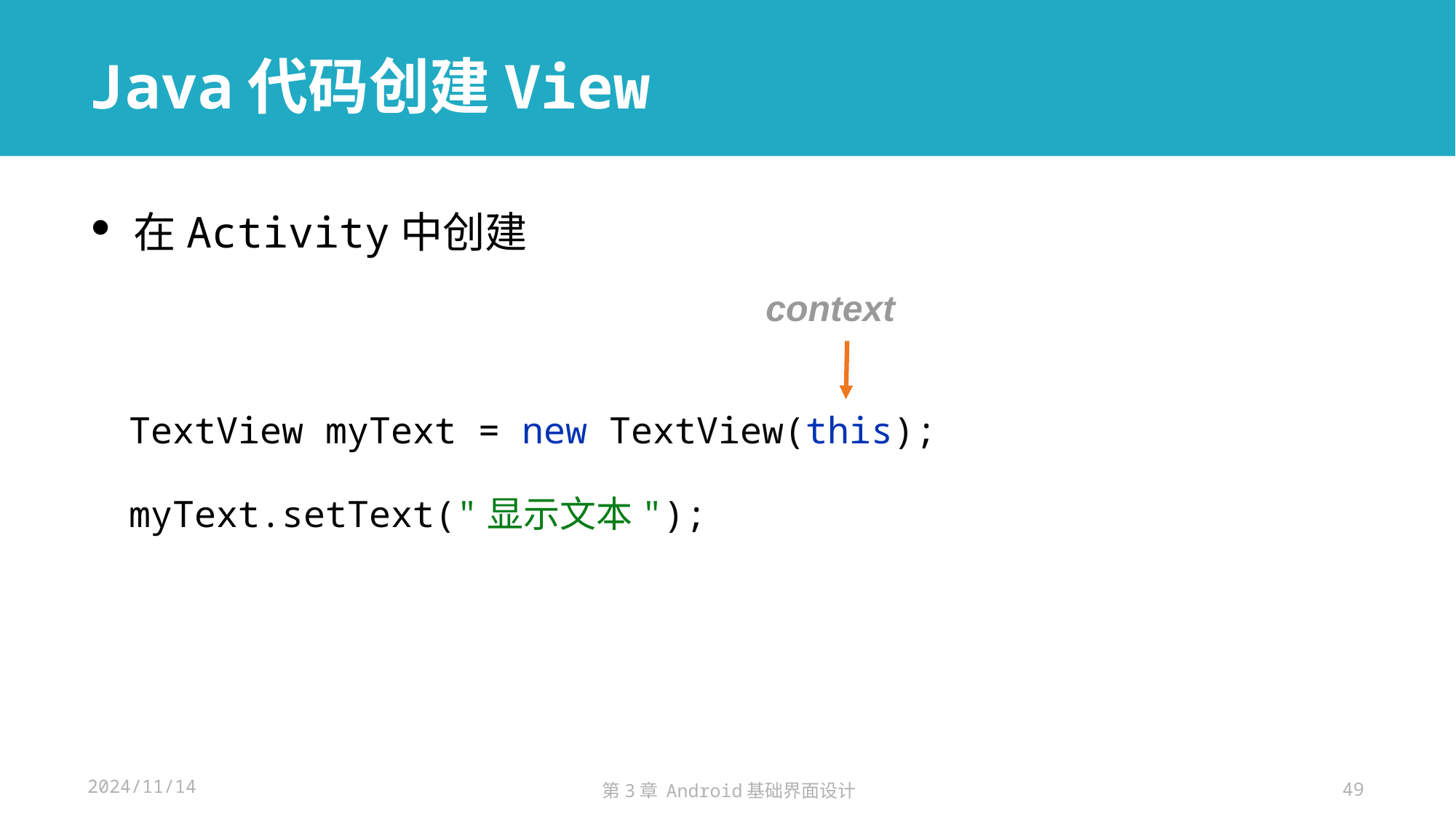

# Java代码创建View
在Activity中创建
context
TextView myText = new TextView(this);
myText.setText("显示文本");
2024/11/14
第3章 Android基础界面设计
49